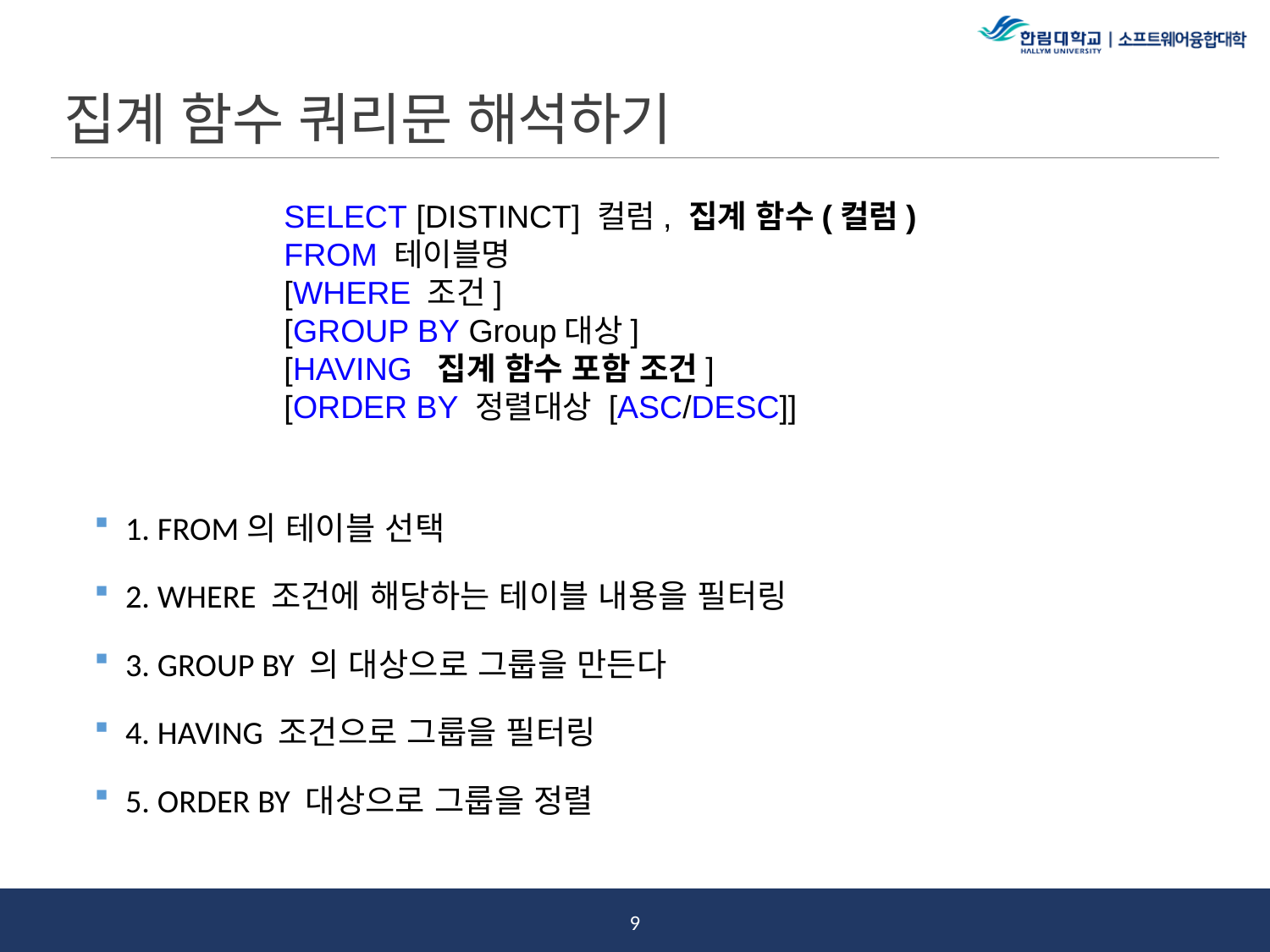

# 집계 함수 쿼리문 해석하기

1. FROM의 테이블 선택
2. WHERE 조건에 해당하는 테이블 내용을 필터링
3. GROUP BY 의 대상으로 그룹을 만든다
4. HAVING 조건으로 그룹을 필터링
5. ORDER BY 대상으로 그룹을 정렬

SELECT [DISTINCT] 컬럼, 집계 함수(컬럼)
FROM 테이블명
[WHERE 조건]
[GROUP BY Group대상]
[HAVING  집계 함수 포함 조건]
[ORDER BY 정렬대상 [ASC/DESC]]

9